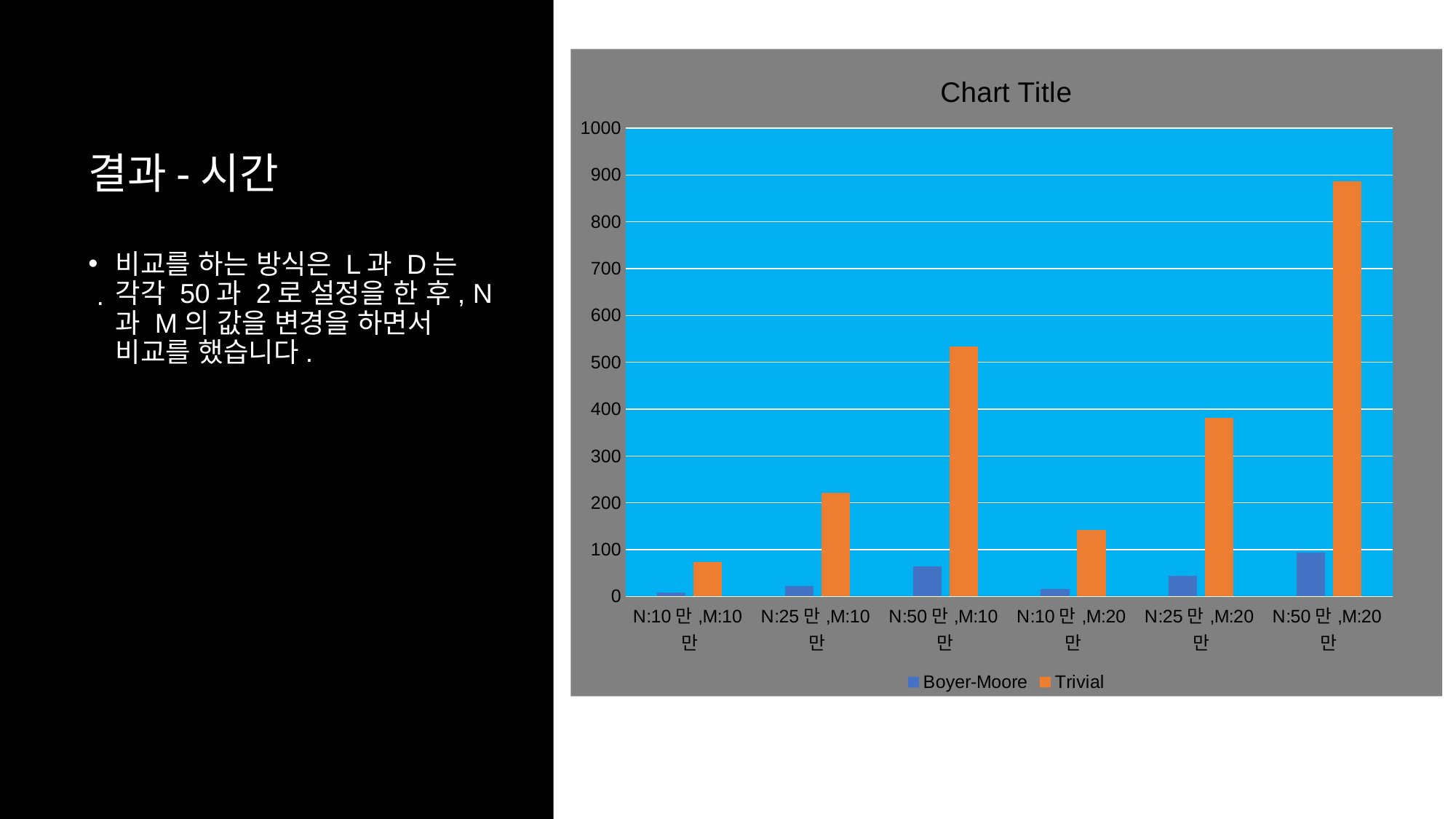

### Chart:

| Category | Boyer-Moore | Trivial |
|---|---|---|
| N:10만,M:10만 | 8.0 | 73.176 |
| N:25만,M:10만 | 22.0 | 221.238 |
| N:50만,M:10만 | 64.0 | 533.619 |
| N:10만,M:20만 | 16.0 | 142.706 |
| N:25만,M:20만 | 44.0 | 382.084 |
| N:50만,M:20만 | 93.926 | 887.246 |
# 결과-시간

.
비교를 하는 방식은 L과 D는 각각 50과 2로 설정을 한 후, N과 M의 값을 변경을 하면서 비교를 했습니다.